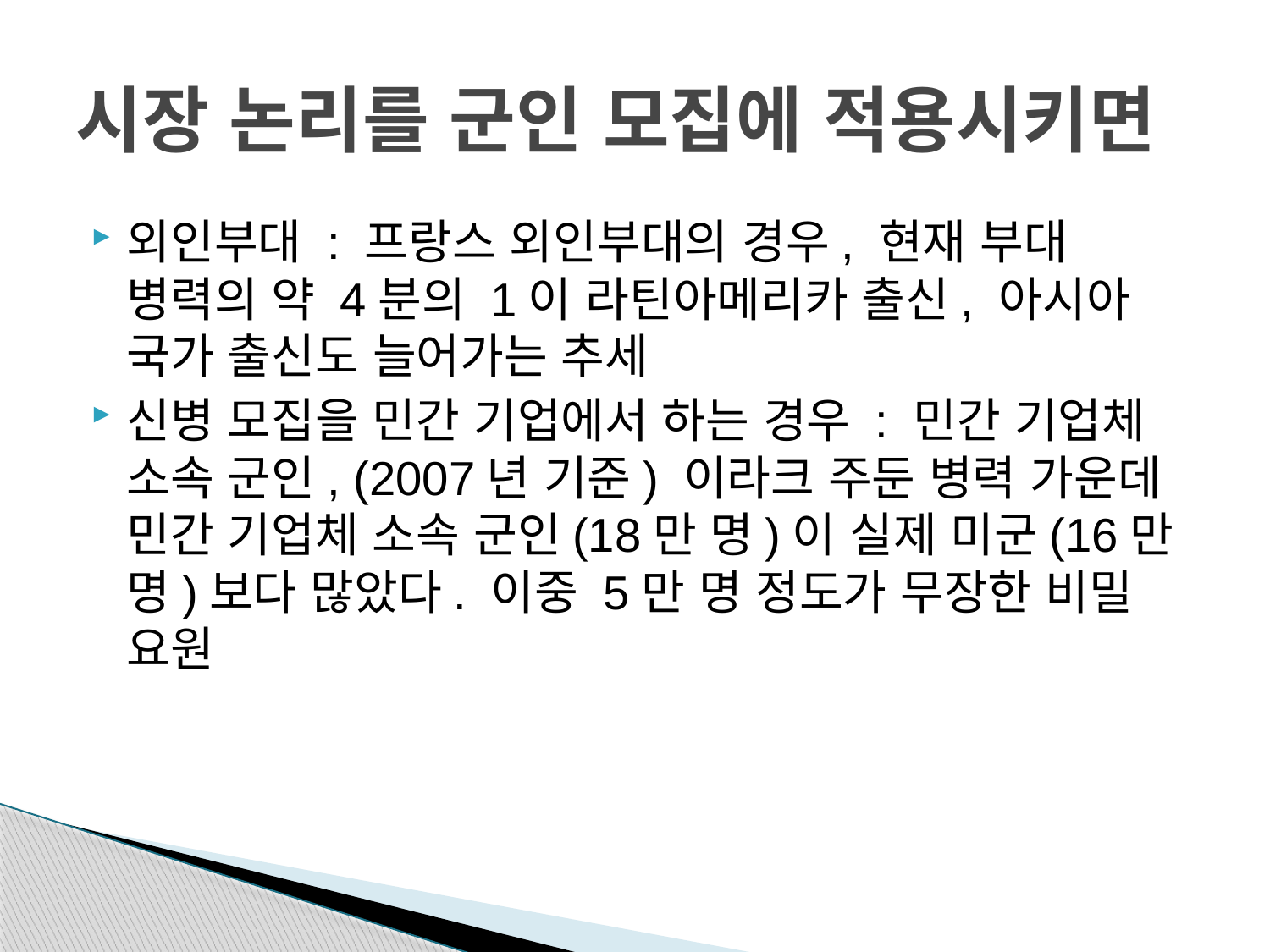

# 시장 논리를 군인 모집에 적용시키면
외인부대 : 프랑스 외인부대의 경우, 현재 부대 병력의 약 4분의 1이 라틴아메리카 출신, 아시아 국가 출신도 늘어가는 추세
신병 모집을 민간 기업에서 하는 경우 : 민간 기업체 소속 군인, (2007년 기준) 이라크 주둔 병력 가운데 민간 기업체 소속 군인(18만 명)이 실제 미군(16만 명)보다 많았다. 이중 5만 명 정도가 무장한 비밀 요원